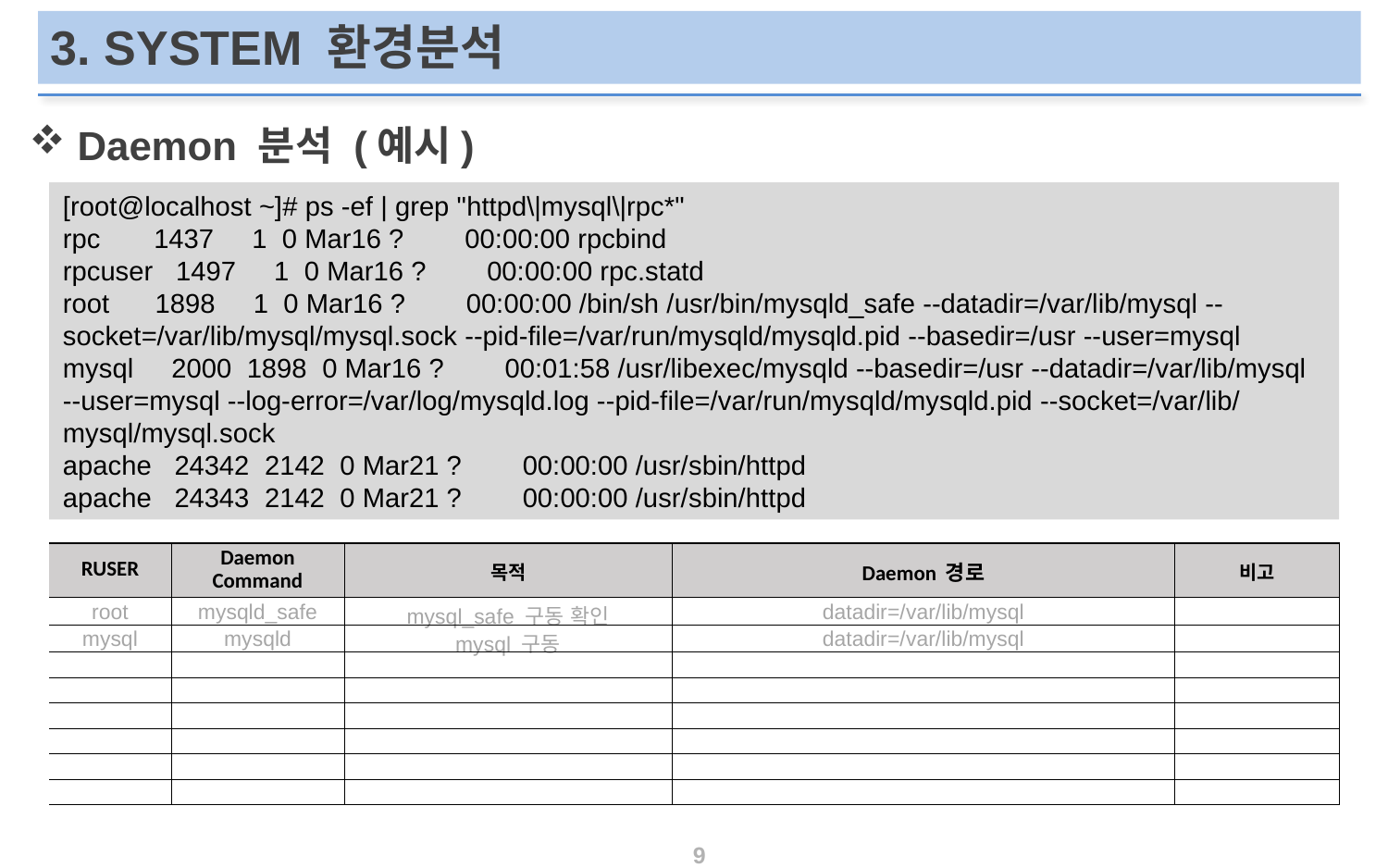

# 3. SYSTEM 환경분석
Daemon 분석 (예시)
[root@localhost ~]# ps -ef | grep "httpd\|mysql\|rpc*"
rpc       1437     1  0 Mar16 ?        00:00:00 rpcbind
rpcuser   1497     1  0 Mar16 ?        00:00:00 rpc.statd
root      1898     1  0 Mar16 ?        00:00:00 /bin/sh /usr/bin/mysqld_safe --datadir=/var/lib/mysql --socket=/var/lib/mysql/mysql.sock --pid-file=/var/run/mysqld/mysqld.pid --basedir=/usr --user=mysql
mysql     2000  1898  0 Mar16 ?        00:01:58 /usr/libexec/mysqld --basedir=/usr --datadir=/var/lib/mysql --user=mysql --log-error=/var/log/mysqld.log --pid-file=/var/run/mysqld/mysqld.pid --socket=/var/lib/mysql/mysql.sock
apache   24342  2142  0 Mar21 ?        00:00:00 /usr/sbin/httpd
apache   24343  2142  0 Mar21 ?        00:00:00 /usr/sbin/httpd
| RUSER | Daemon Command | 목적 | Daemon 경로 | 비고 |
| --- | --- | --- | --- | --- |
| root | mysqld\_safe | mysql\_safe 구동 확인 | datadir=/var/lib/mysql |  |
| mysql | mysqld | mysql 구동 | datadir=/var/lib/mysql |  |
|  |  |  |  |  |
|  |  |  |  |  |
|  |  |  |  |  |
|  |  |  |  |  |
|  |  |  |  |  |
|  |  |  |  |  |
9